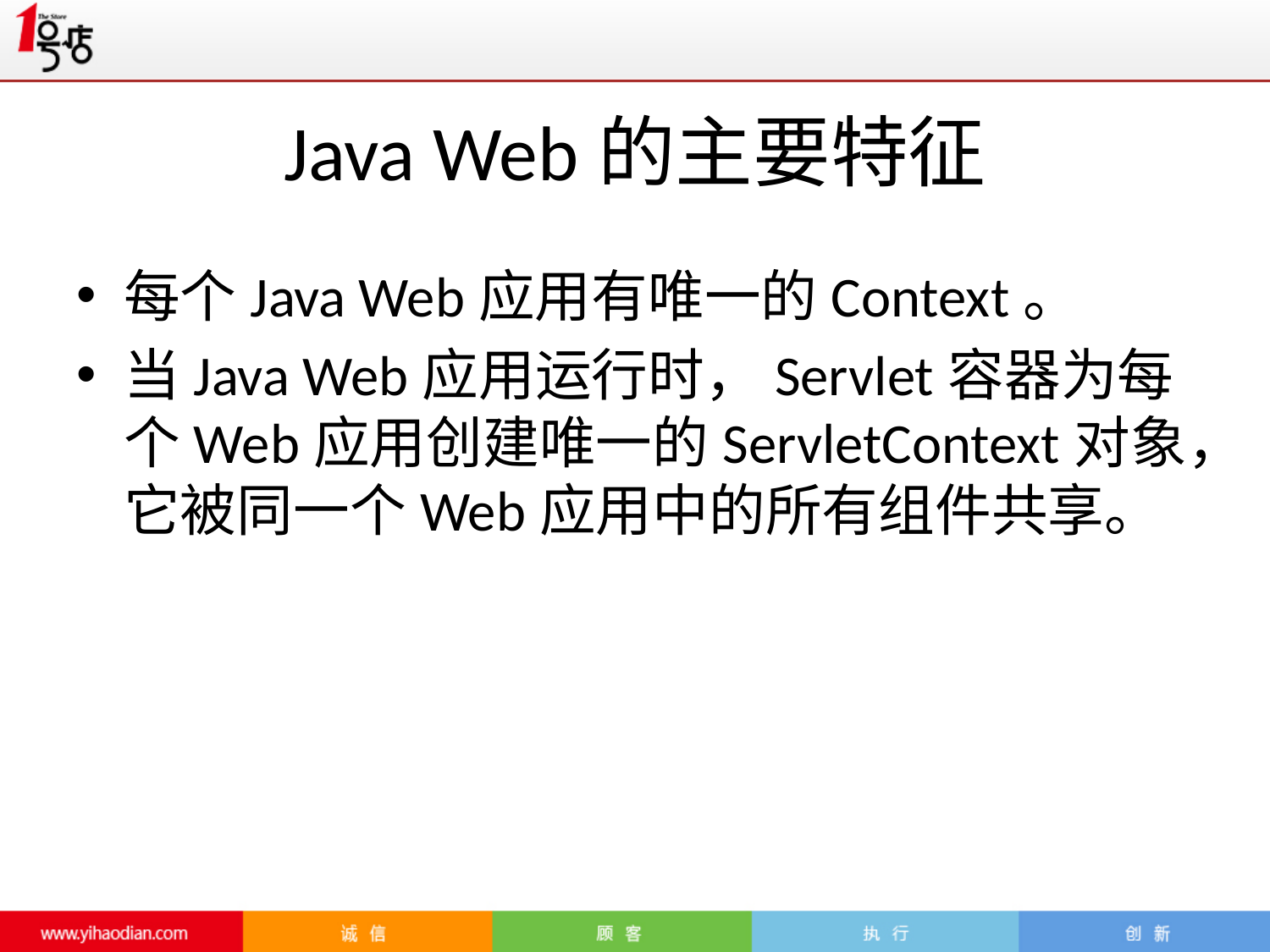

Java Web的主要特征
每个Java Web应用有唯一的Context。
当Java Web应用运行时，Servlet容器为每个Web应用创建唯一的ServletContext对象，它被同一个Web应用中的所有组件共享。